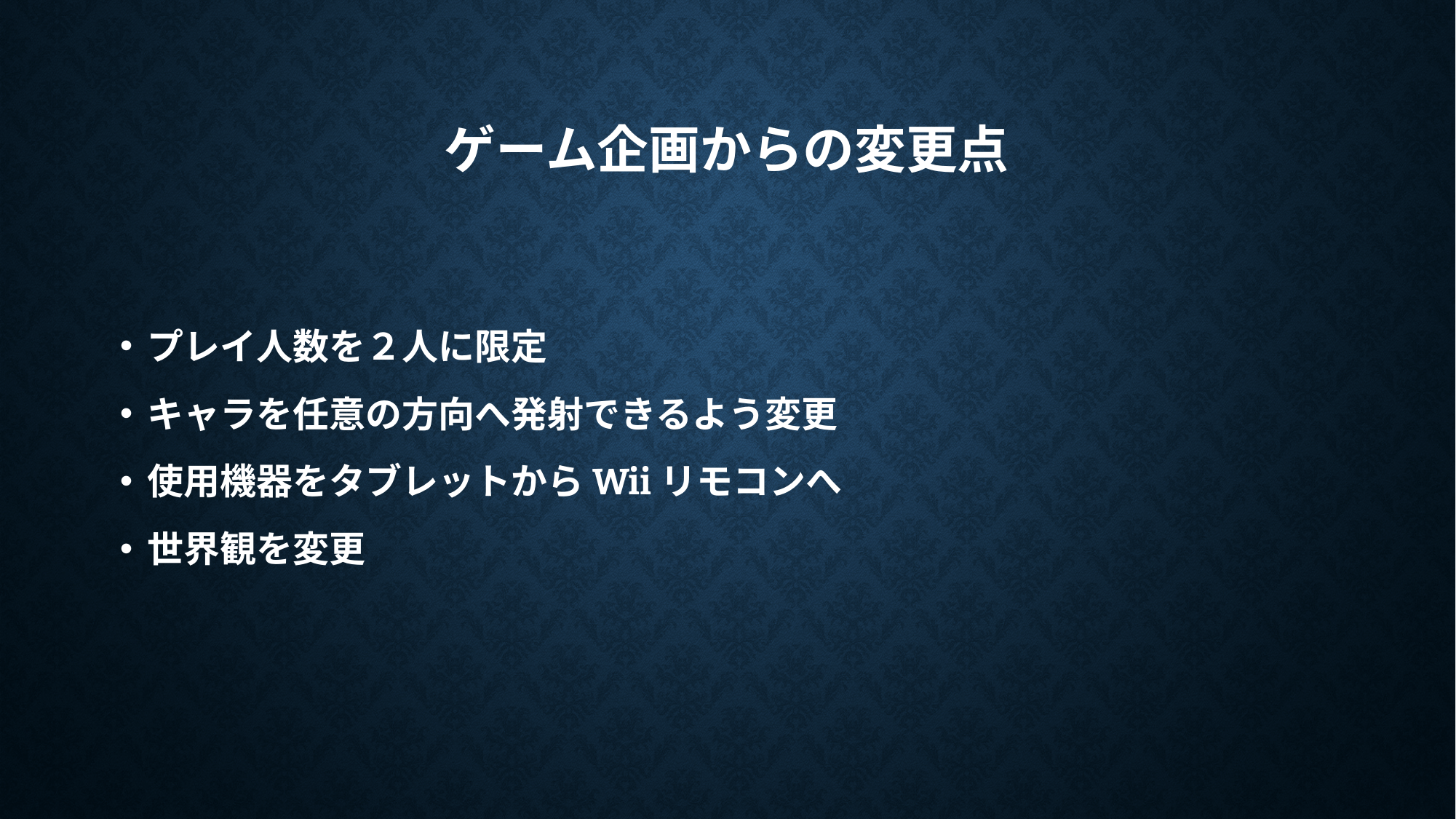

# ゲーム企画からの変更点

プレイ人数を２人に限定
キャラを任意の方向へ発射できるよう変更
使用機器をタブレットからWiiリモコンへ
世界観を変更